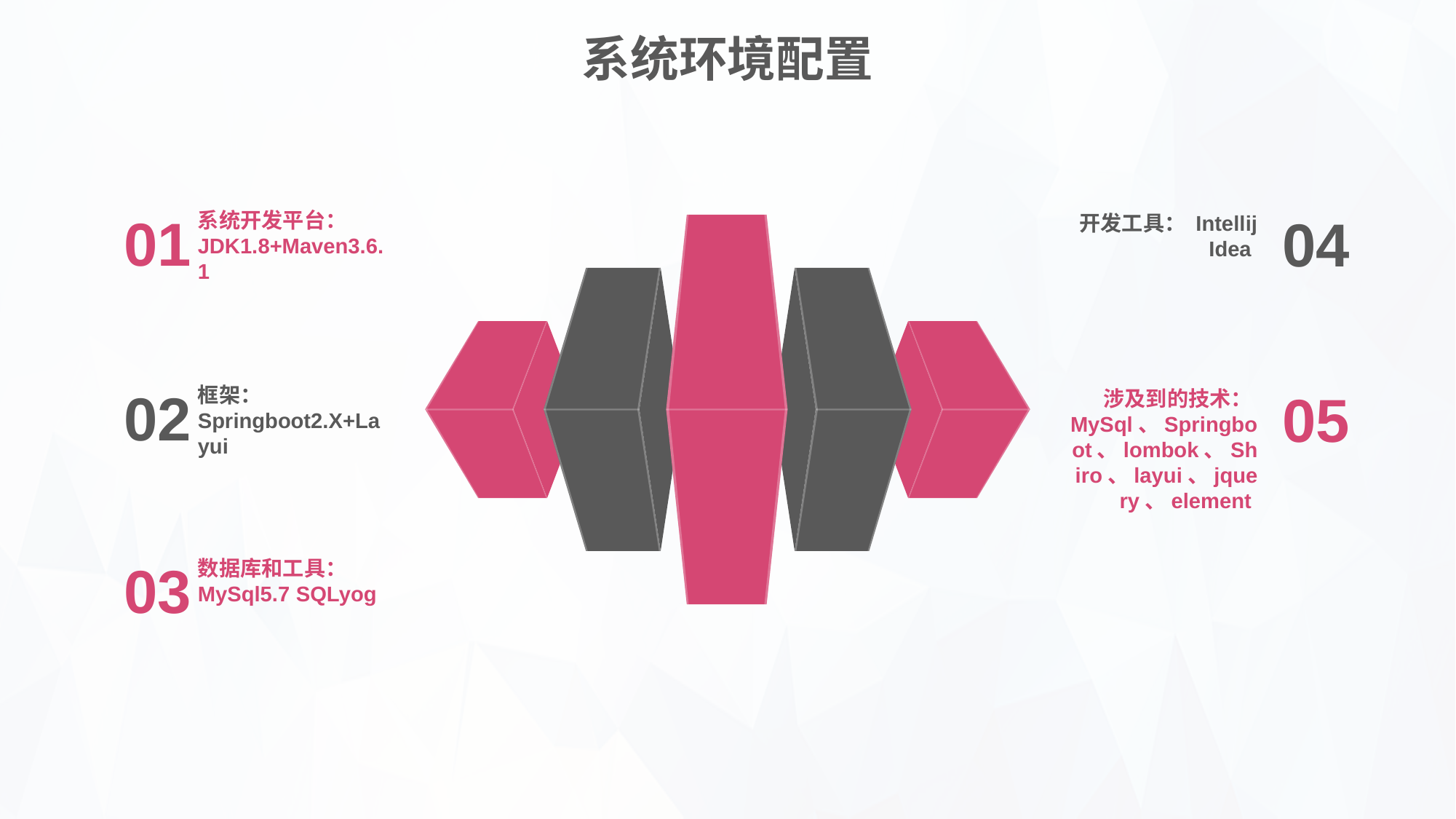

系统环境配置
01
04
系统开发平台：JDK1.8+Maven3.6.1
开发工具： Intellij Idea

02

框架：Springboot2.X+Layui
05
涉及到的技术：MySql、Springboot、lombok、Shiro、layui、jquery、element

03
数据库和工具：
MySql5.7 SQLyog